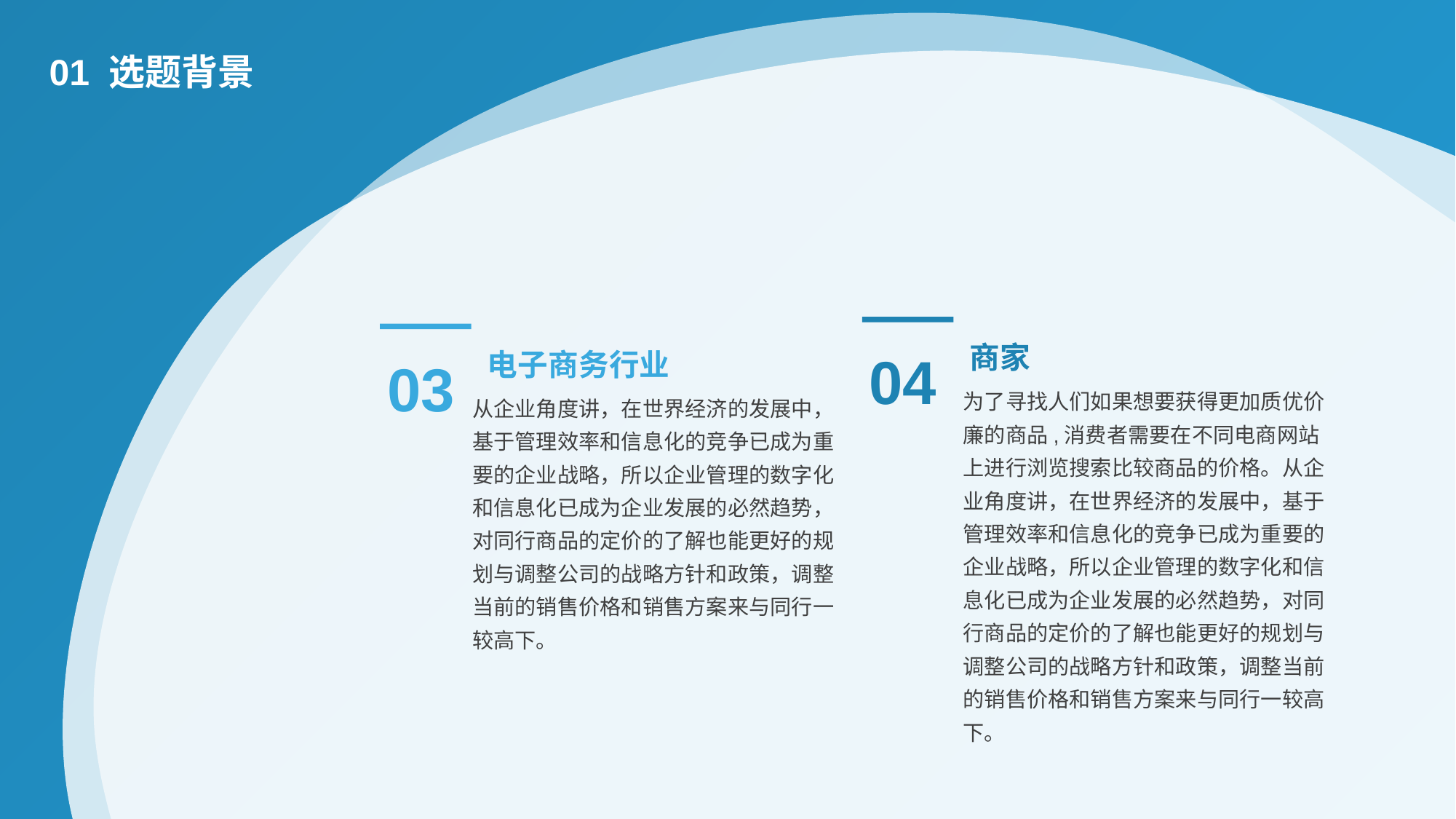

01 选题背景
04

商家
03

电子商务行业
为了寻找人们如果想要获得更加质优价廉的商品,消费者需要在不同电商网站上进行浏览搜索比较商品的价格。从企业角度讲，在世界经济的发展中，基于管理效率和信息化的竞争已成为重要的企业战略，所以企业管理的数字化和信息化已成为企业发展的必然趋势，对同行商品的定价的了解也能更好的规划与调整公司的战略方针和政策，调整当前的销售价格和销售方案来与同行一较高下。
从企业角度讲，在世界经济的发展中，基于管理效率和信息化的竞争已成为重要的企业战略，所以企业管理的数字化和信息化已成为企业发展的必然趋势，对同行商品的定价的了解也能更好的规划与调整公司的战略方针和政策，调整当前的销售价格和销售方案来与同行一较高下。